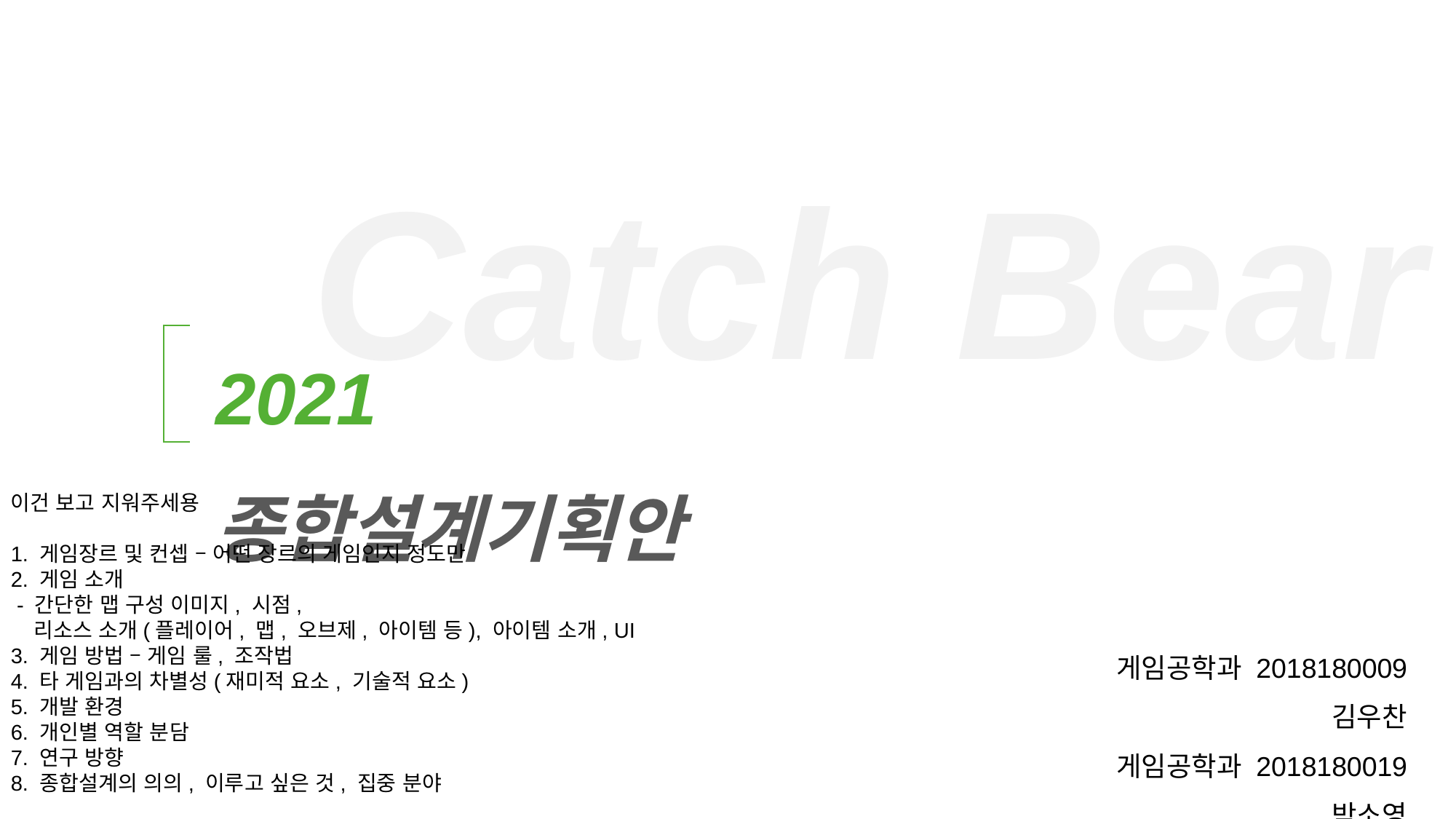

Catch Bear
2021 종합설계기획안

이건 보고 지워주세용

1. 게임장르 및 컨셉 – 어떤 장르의 게임인지 정도만
2. 게임 소개
 - 간단한 맵 구성 이미지, 시점,
   리소스 소개(플레이어, 맵, 오브제, 아이템 등), 아이템 소개, UI
3. 게임 방법 – 게임 룰, 조작법
4. 타 게임과의 차별성(재미적 요소, 기술적 요소)
5. 개발 환경
6. 개인별 역할 분담
7. 연구 방향
8. 종합설계의 의의, 이루고 싶은 것, 집중 분야
게임공학과 2018180009 김우찬
게임공학과 2018180019 박소영
게임공학과 2018182002 고은비